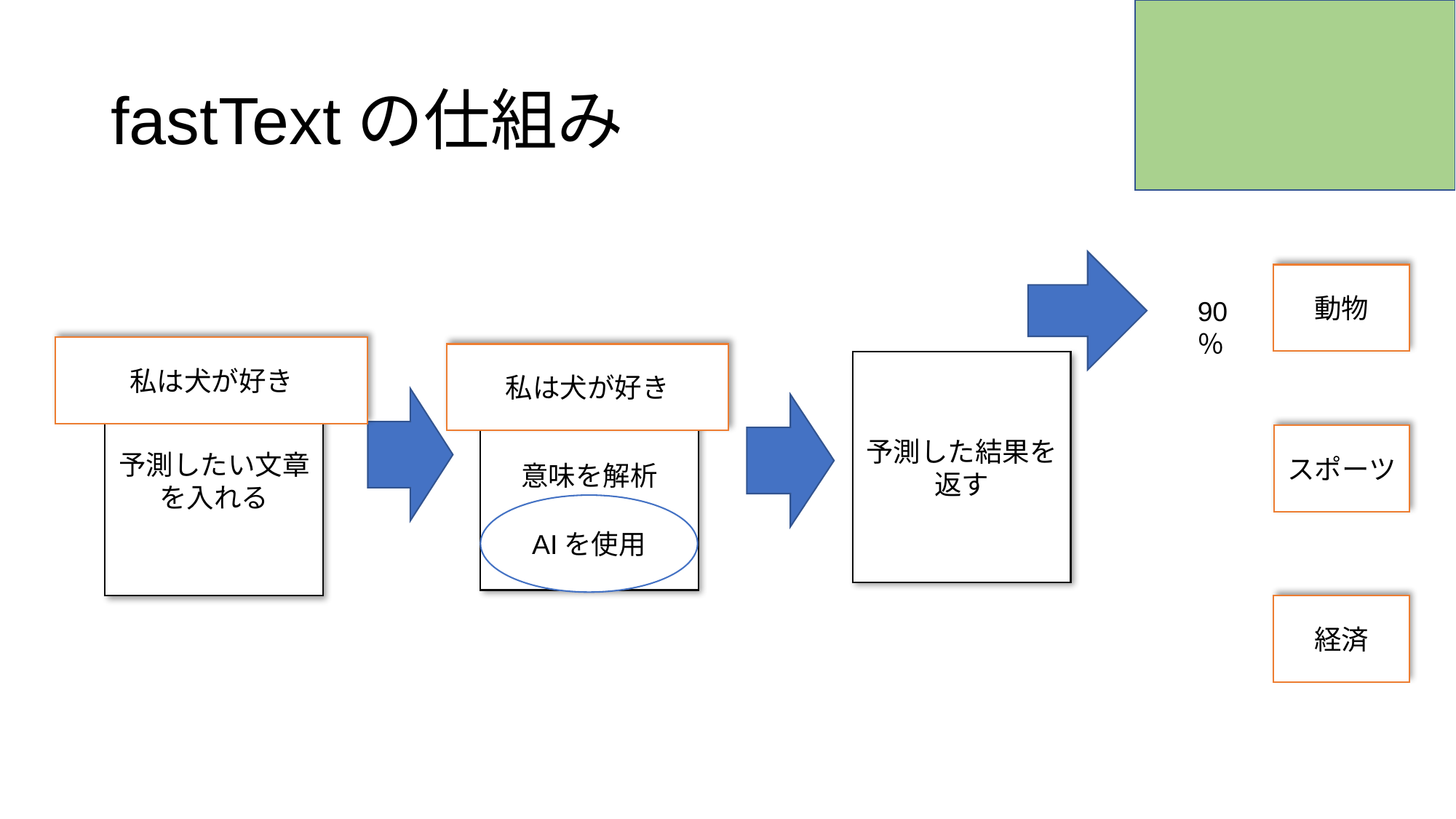

# fastTextの仕組み

動物
90％
私は犬が好き
私は犬が好き
予測した結果を返す
意味を解析
予測したい文章を入れる

スポーツ
AIを使用
経済